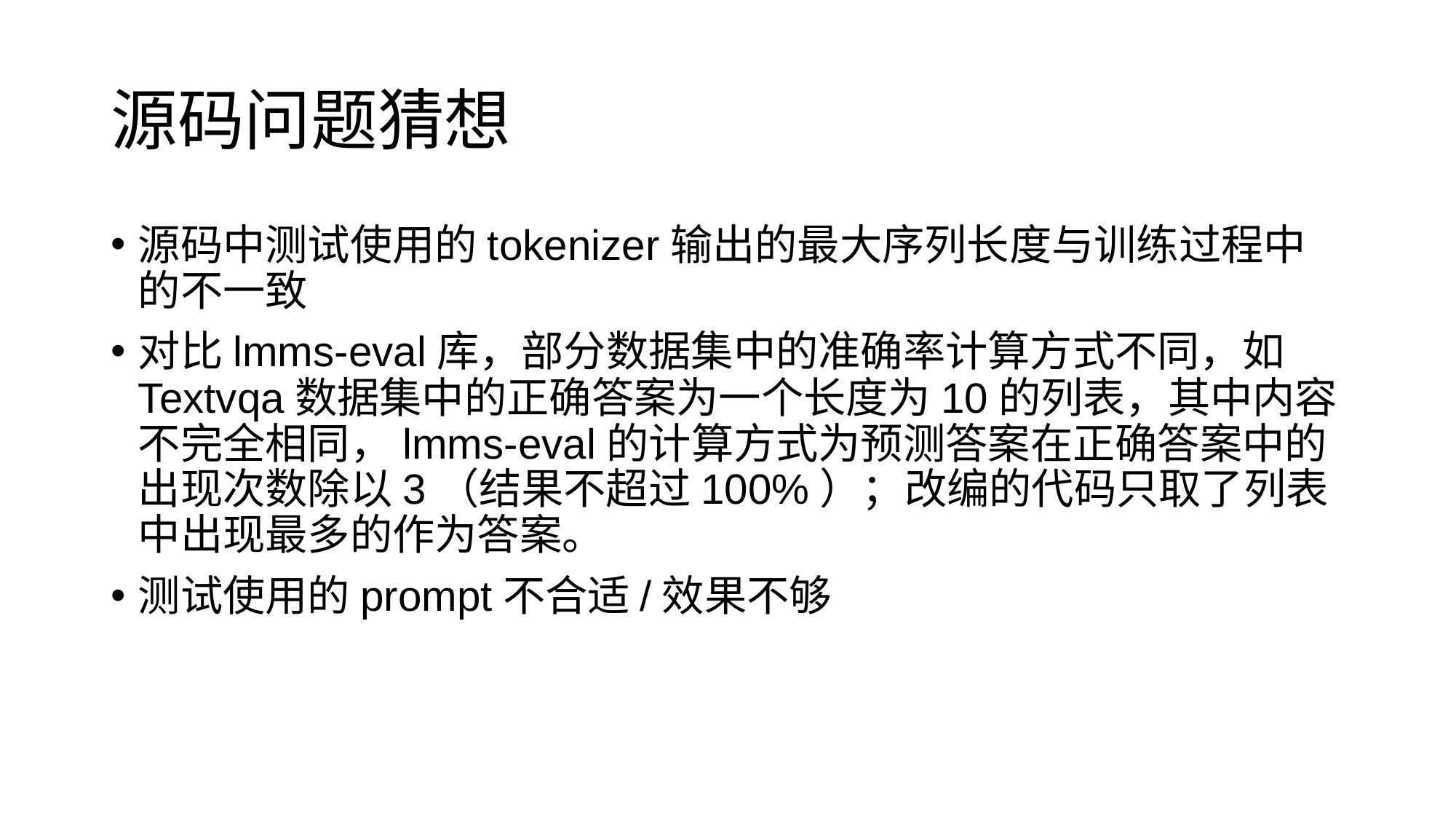

# 源码问题猜想
源码中测试使用的tokenizer输出的最大序列长度与训练过程中的不一致
对比lmms-eval库，部分数据集中的准确率计算方式不同，如Textvqa数据集中的正确答案为一个长度为10的列表，其中内容不完全相同，lmms-eval的计算方式为预测答案在正确答案中的出现次数除以3（结果不超过100%）；改编的代码只取了列表中出现最多的作为答案。
测试使用的prompt不合适/效果不够